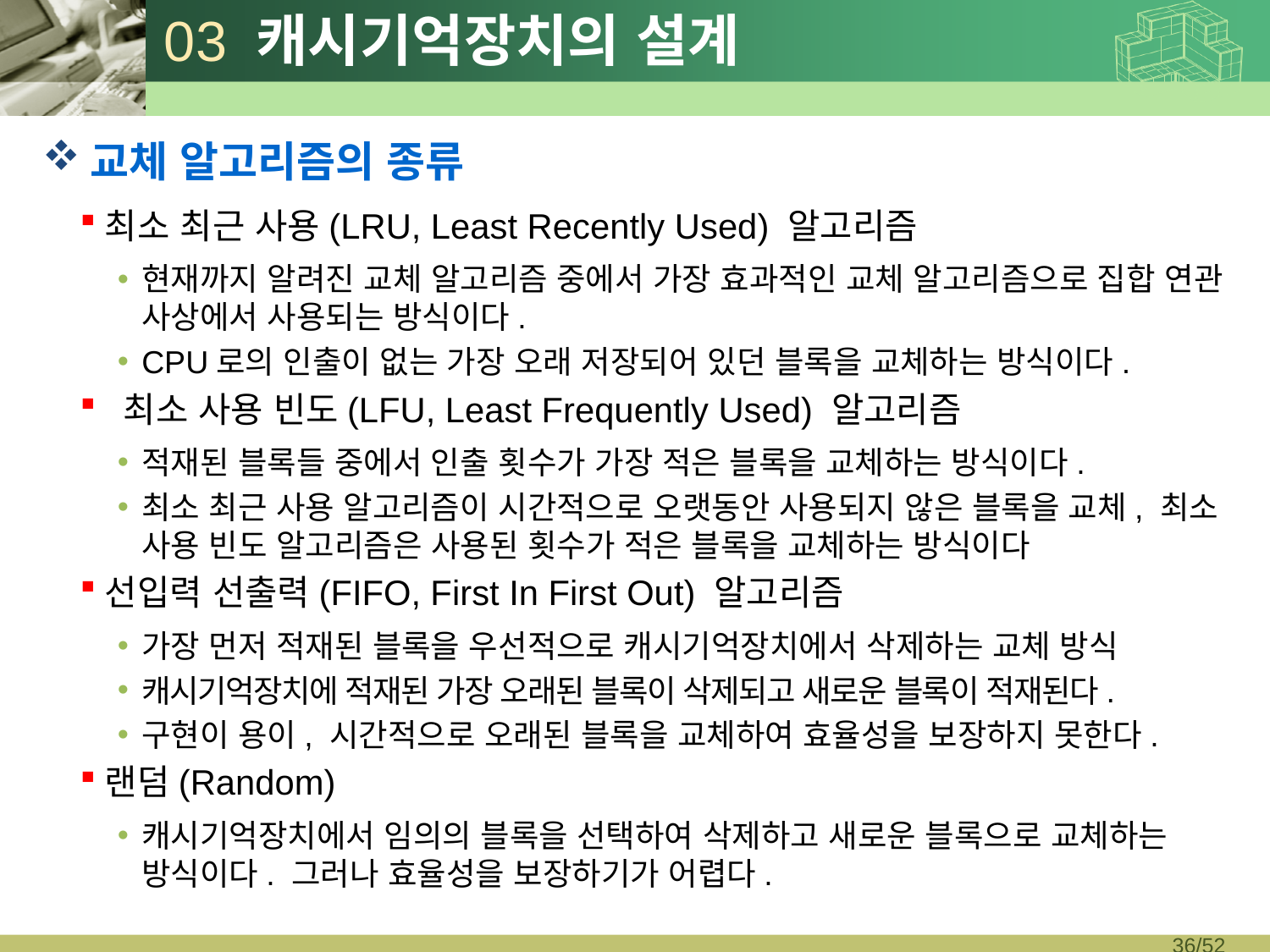

# 03 캐시기억장치의 설계
교체 알고리즘의 종류
최소 최근 사용(LRU, Least Recently Used) 알고리즘
현재까지 알려진 교체 알고리즘 중에서 가장 효과적인 교체 알고리즘으로 집합 연관 사상에서 사용되는 방식이다.
CPU로의 인출이 없는 가장 오래 저장되어 있던 블록을 교체하는 방식이다.
 최소 사용 빈도(LFU, Least Frequently Used) 알고리즘
적재된 블록들 중에서 인출 횟수가 가장 적은 블록을 교체하는 방식이다.
최소 최근 사용 알고리즘이 시간적으로 오랫동안 사용되지 않은 블록을 교체, 최소 사용 빈도 알고리즘은 사용된 횟수가 적은 블록을 교체하는 방식이다
선입력 선출력(FIFO, First In First Out) 알고리즘
가장 먼저 적재된 블록을 우선적으로 캐시기억장치에서 삭제하는 교체 방식
캐시기억장치에 적재된 가장 오래된 블록이 삭제되고 새로운 블록이 적재된다.
구현이 용이, 시간적으로 오래된 블록을 교체하여 효율성을 보장하지 못한다.
랜덤(Random)
캐시기억장치에서 임의의 블록을 선택하여 삭제하고 새로운 블록으로 교체하는 방식이다. 그러나 효율성을 보장하기가 어렵다.